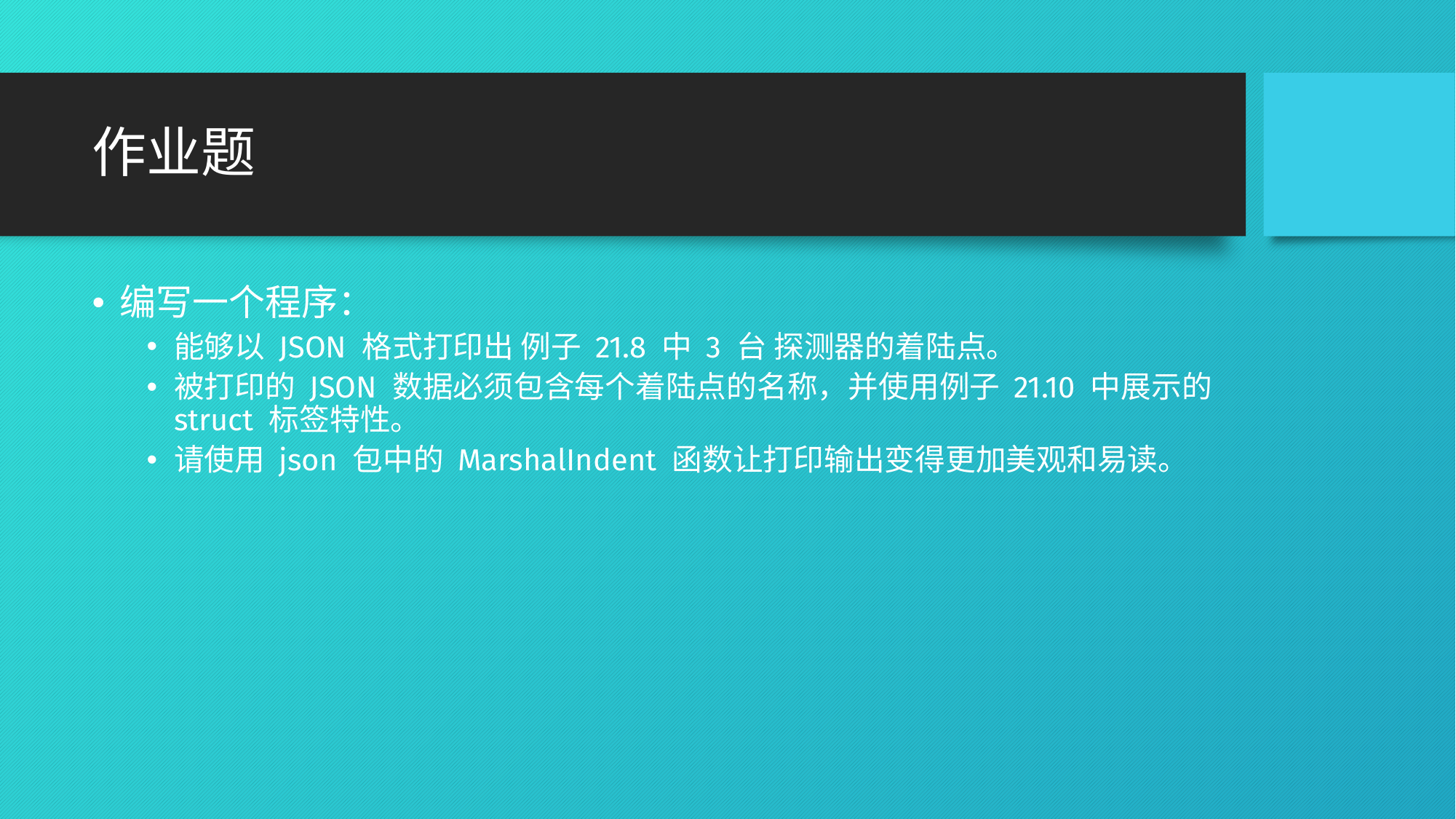

# 作业题
编写一个程序：
能够以 JSON 格式打印出 例子 21.8 中 3 台 探测器的着陆点。
被打印的 JSON 数据必须包含每个着陆点的名称，并使用例子 21.10 中展示的 struct 标签特性。
请使用 json 包中的 MarshalIndent 函数让打印输出变得更加美观和易读。